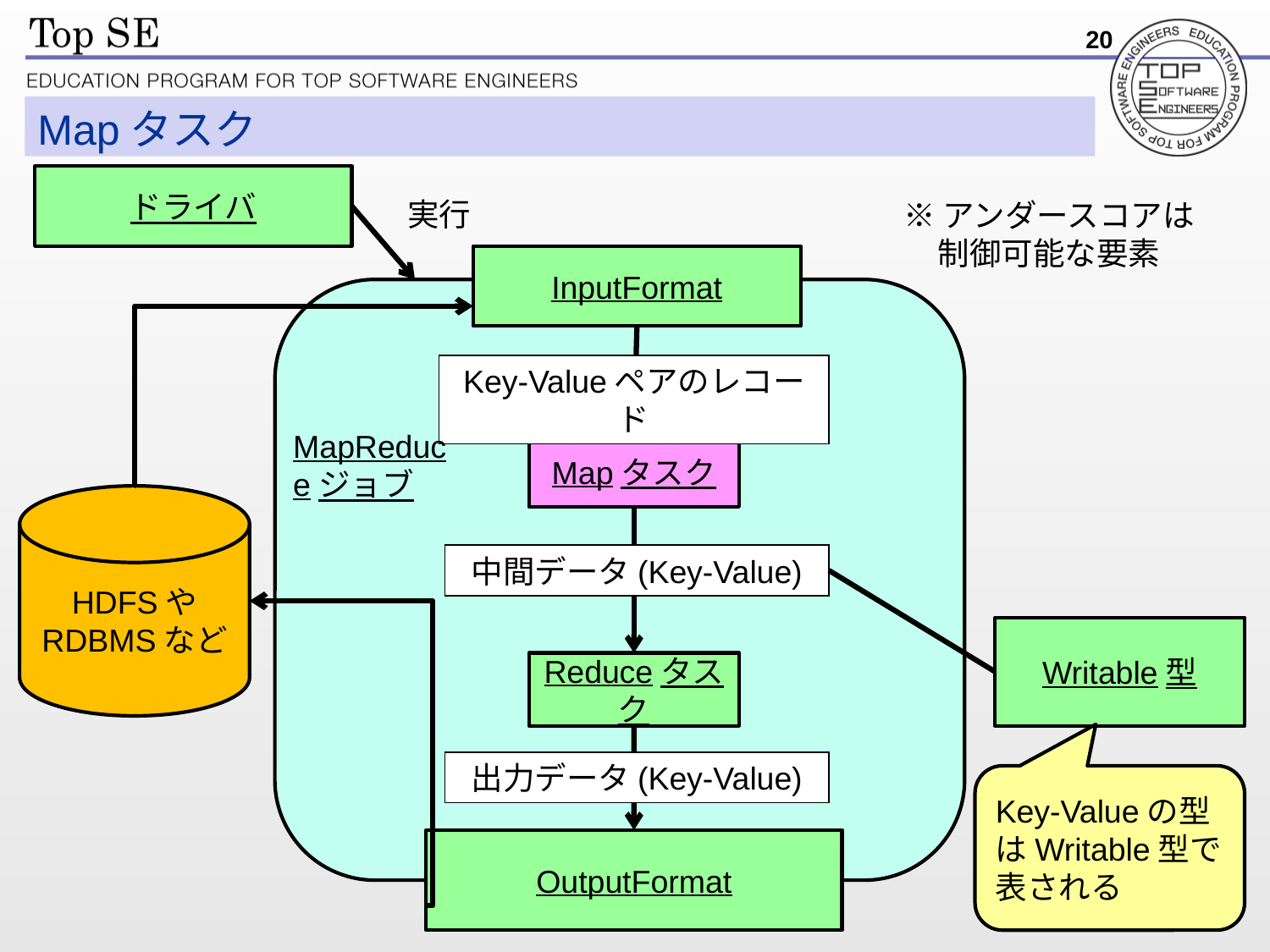

20
# Mapタスク
ドライバ
実行
※アンダースコアは
制御可能な要素
InputFormat

Key-Valueペアのレコード
MapReduceジョブ
Mapタスク
HDFSや
RDBMSなど
中間データ(Key-Value)
Writable型
Reduceタスク
出力データ(Key-Value)
Key-Valueの型はWritable型で表される
OutputFormat